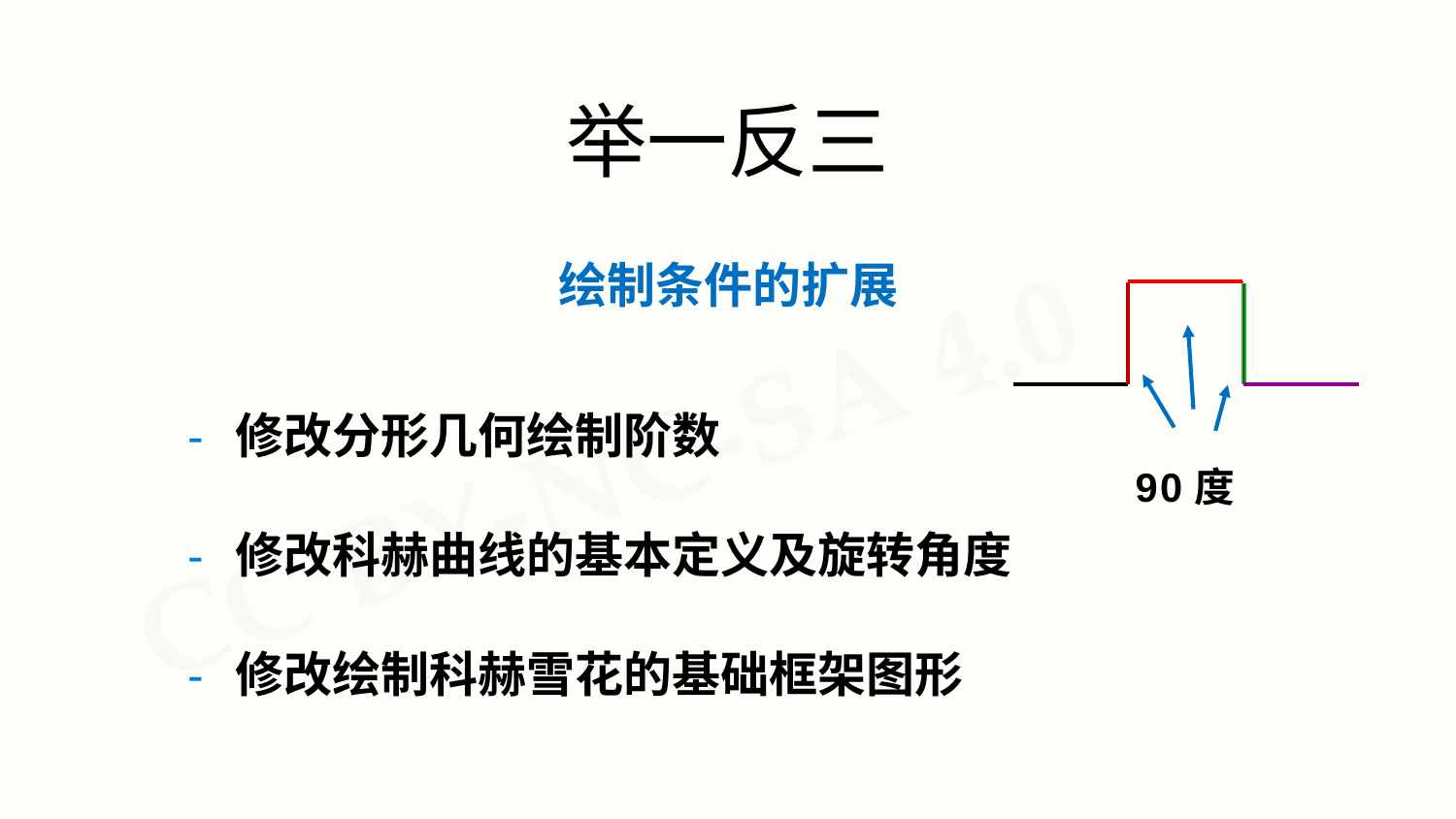

# 举一反三
绘制条件的扩展

- 修改分形几何绘制阶数
90度
- 修改科赫曲线的基本定义及旋转角度

- 修改绘制科赫雪花的基础框架图形